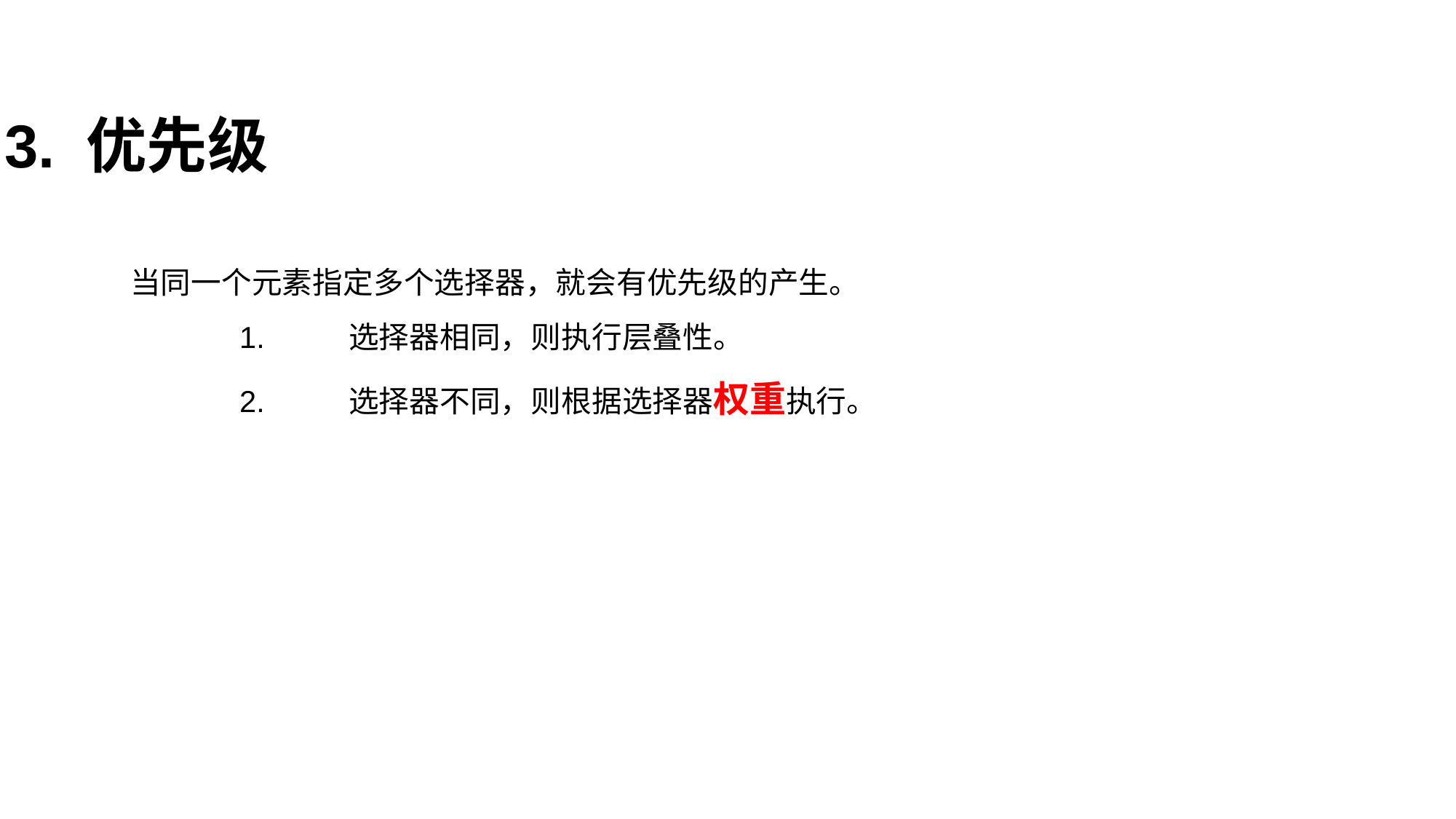

3. 优先级
当同一个元素指定多个选择器，就会有优先级的产生。
	1.	选择器相同，则执行层叠性。
	2.	选择器不同，则根据选择器权重执行。